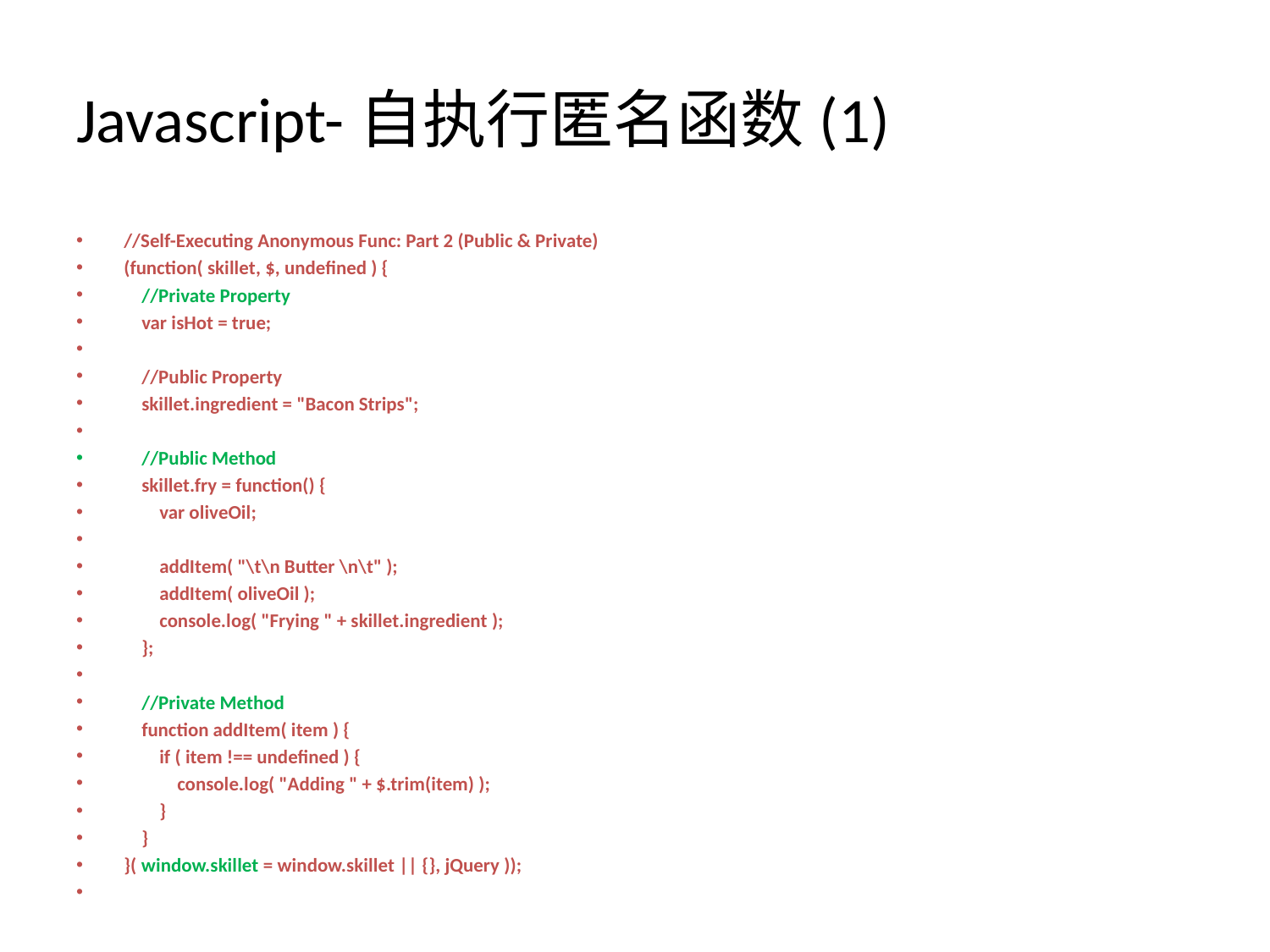

# Javascript-自执行匿名函数(1)
//Self-Executing Anonymous Func: Part 2 (Public & Private)
(function( skillet, $, undefined ) {
    //Private Property
    var isHot = true;

    //Public Property
    skillet.ingredient = "Bacon Strips";

    //Public Method
    skillet.fry = function() {
        var oliveOil;

        addItem( "\t\n Butter \n\t" );
        addItem( oliveOil );
        console.log( "Frying " + skillet.ingredient );
    };

    //Private Method
    function addItem( item ) {
        if ( item !== undefined ) {
            console.log( "Adding " + $.trim(item) );
        }
    }
}( window.skillet = window.skillet || {}, jQuery ));